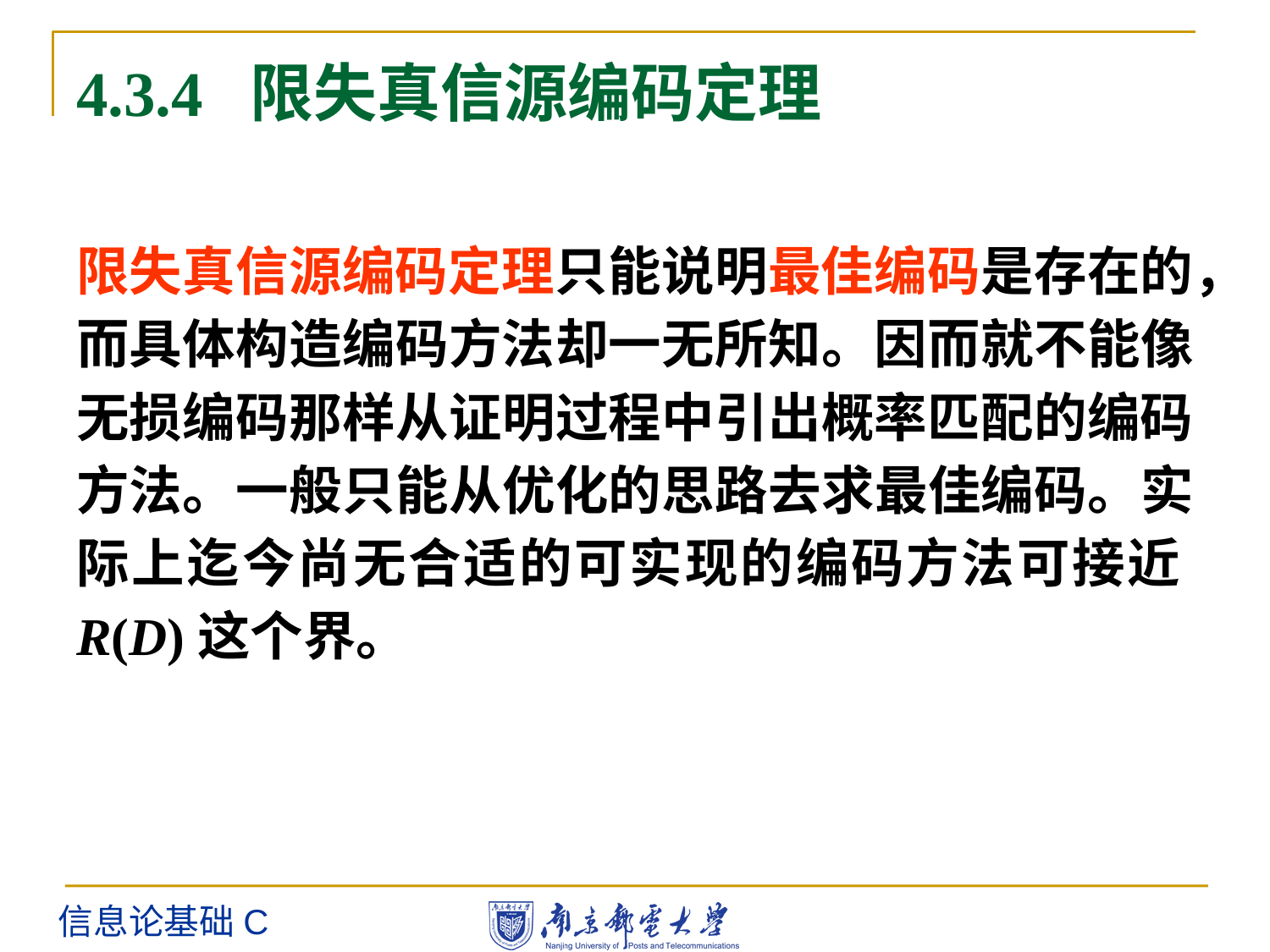

4.3.4  限失真信源编码定理
限失真信源编码定理只能说明最佳编码是存在的，而具体构造编码方法却一无所知。因而就不能像无损编码那样从证明过程中引出概率匹配的编码方法。一般只能从优化的思路去求最佳编码。实际上迄今尚无合适的可实现的编码方法可接近R(D)这个界。
50